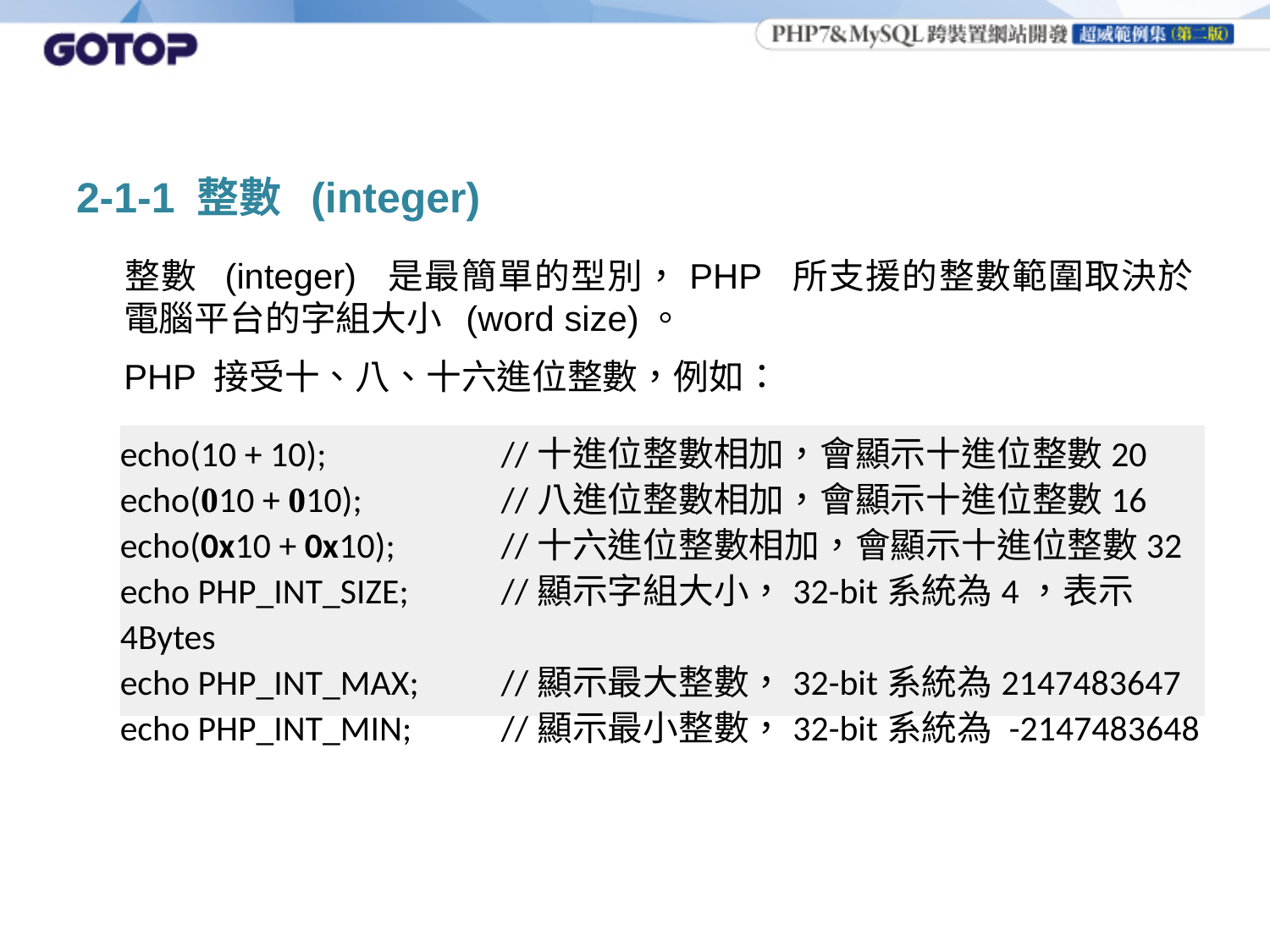

# 2-1-1 整數  (integer)
	整數  (integer)  是最簡單的型別，PHP  所支援的整數範圍取決於電腦平台的字組大小  (word size)。
	PHP 接受十、八、十六進位整數，例如：
echo(10 + 10);		//十進位整數相加，會顯示十進位整數20
echo(010 + 010);		//八進位整數相加，會顯示十進位整數16
echo(0x10 + 0x10);	//十六進位整數相加，會顯示十進位整數32
echo PHP_INT_SIZE;	//顯示字組大小，32-bit系統為4，表示4Bytes
echo PHP_INT_MAX;	//顯示最大整數，32-bit系統為2147483647
echo PHP_INT_MIN;	//顯示最小整數，32-bit系統為 -2147483648